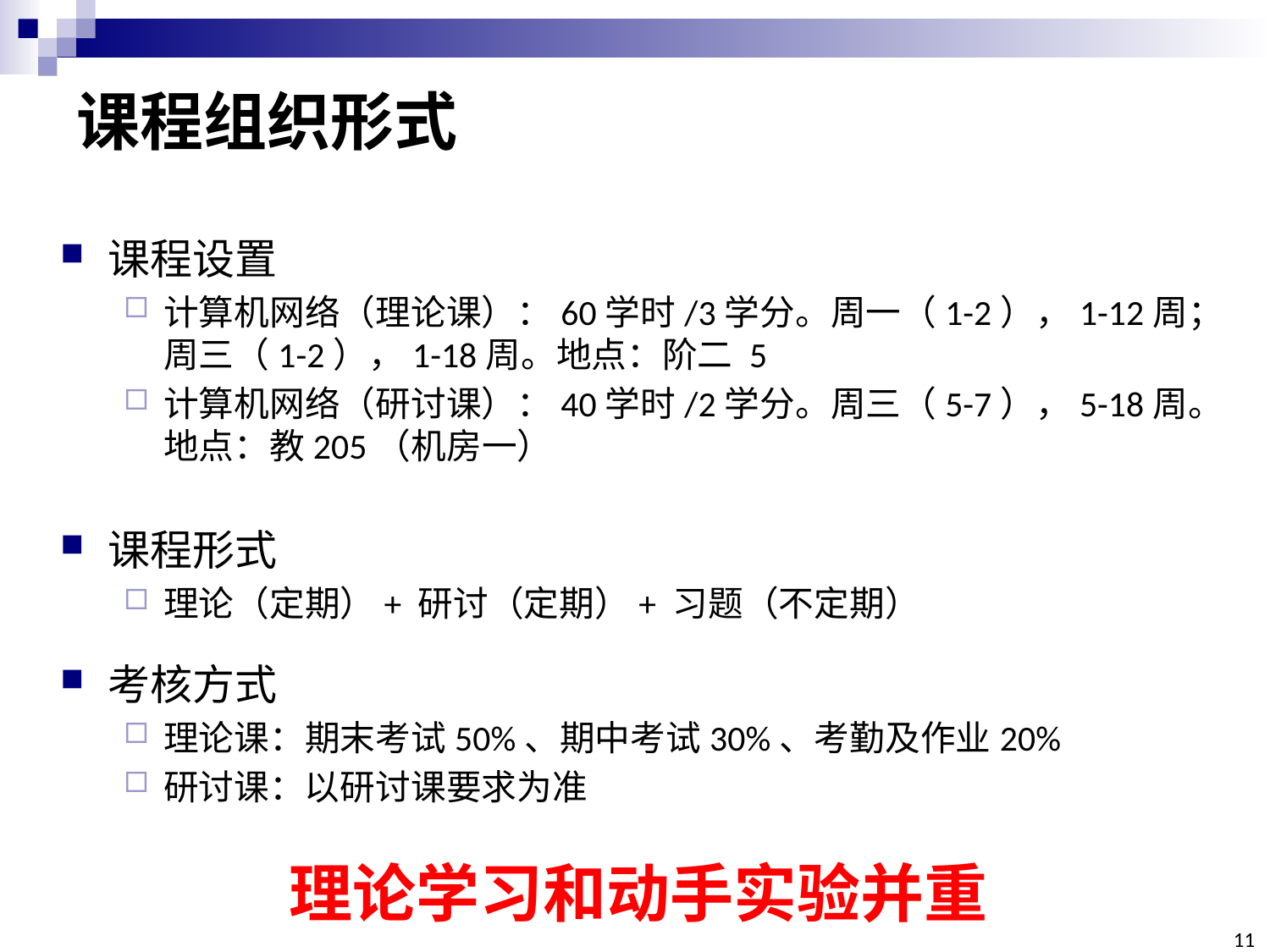

# 课程组织形式
课程设置
计算机网络（理论课）：60学时/3学分。周一（1-2），1-12周；周三（1-2），1-18周。地点：阶二 5
计算机网络（研讨课）：40学时/2学分。周三（5-7），5-18周。地点：教205（机房一）
课程形式
理论（定期）+ 研讨（定期）+ 习题（不定期）
考核方式
理论课：期末考试50%、期中考试30%、考勤及作业20%
研讨课：以研讨课要求为准
理论学习和动手实验并重
11